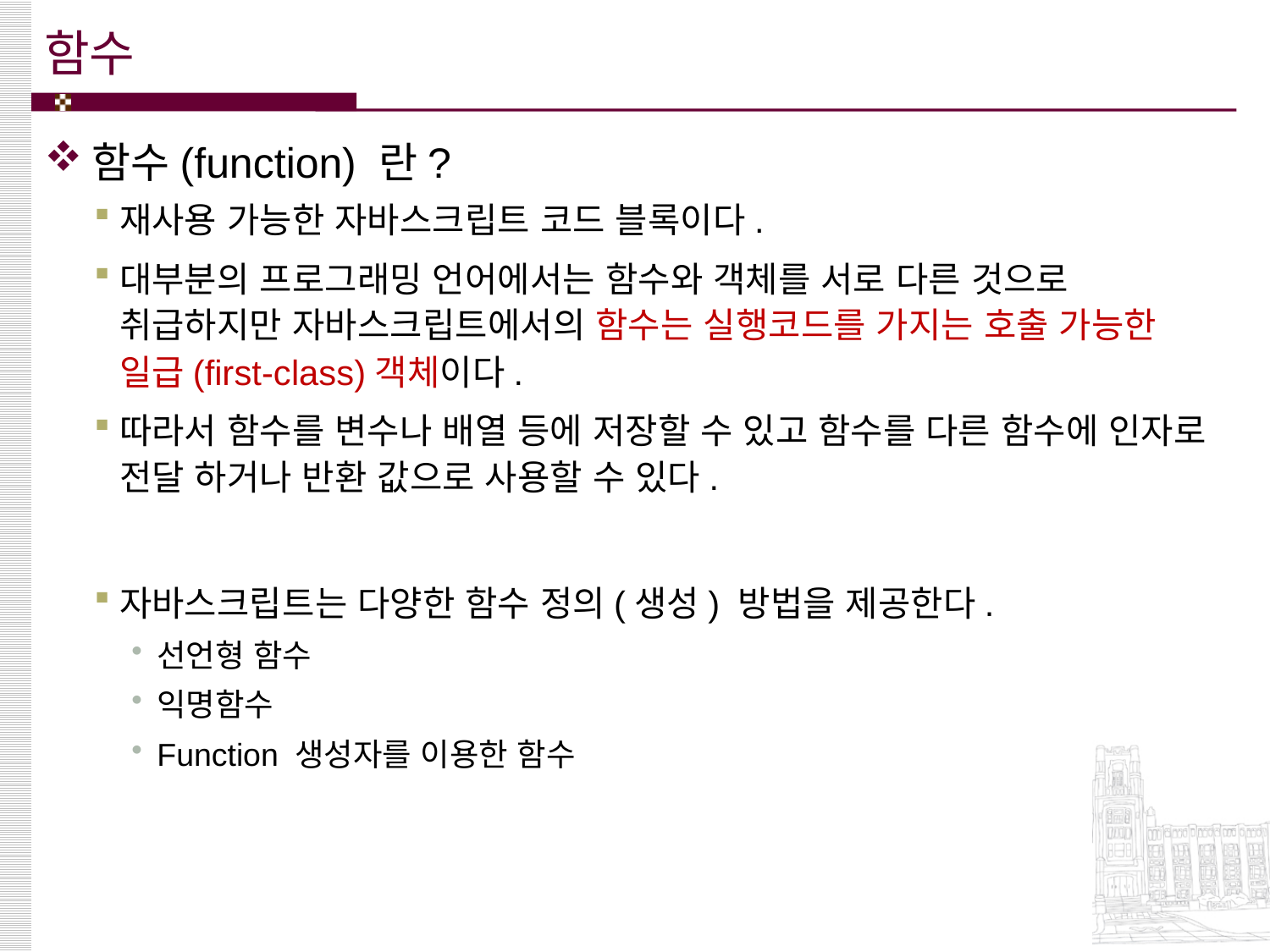

# 함수
함수(function) 란?
재사용 가능한 자바스크립트 코드 블록이다.
대부분의 프로그래밍 언어에서는 함수와 객체를 서로 다른 것으로
취급하지만 자바스크립트에서의 함수는 실행코드를 가지는 호출 가능한 일급(first-class)객체이다.
따라서 함수를 변수나 배열 등에 저장할 수 있고 함수를 다른 함수에 인자로 전달 하거나 반환 값으로 사용할 수 있다.

자바스크립트는 다양한 함수 정의(생성) 방법을 제공한다.
선언형 함수
익명함수
Function 생성자를 이용한 함수